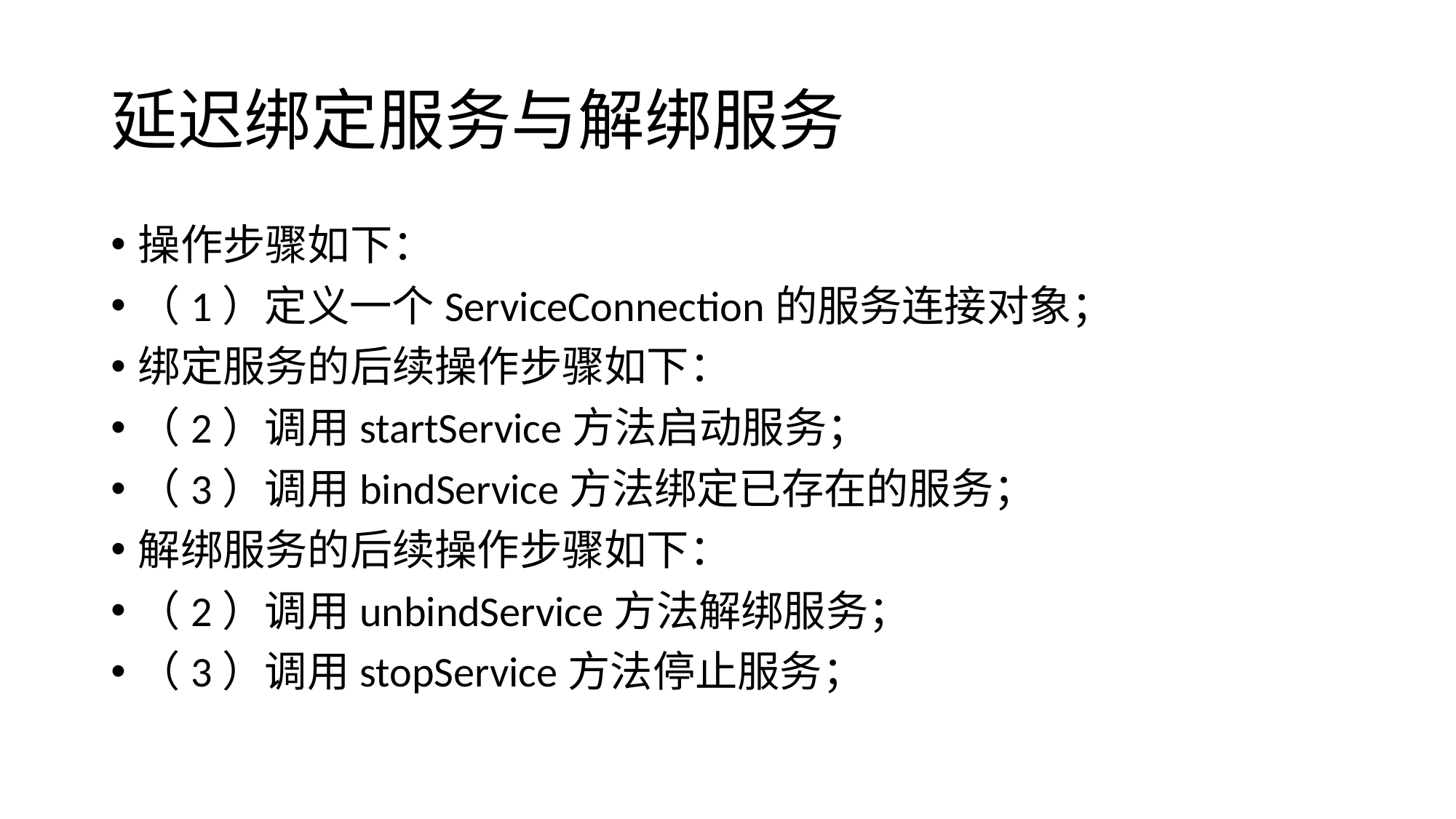

# 延迟绑定服务与解绑服务
操作步骤如下：
（1）定义一个ServiceConnection的服务连接对象；
绑定服务的后续操作步骤如下：
（2）调用startService方法启动服务；
（3）调用bindService方法绑定已存在的服务；
解绑服务的后续操作步骤如下：
（2）调用unbindService方法解绑服务；
（3）调用stopService方法停止服务；